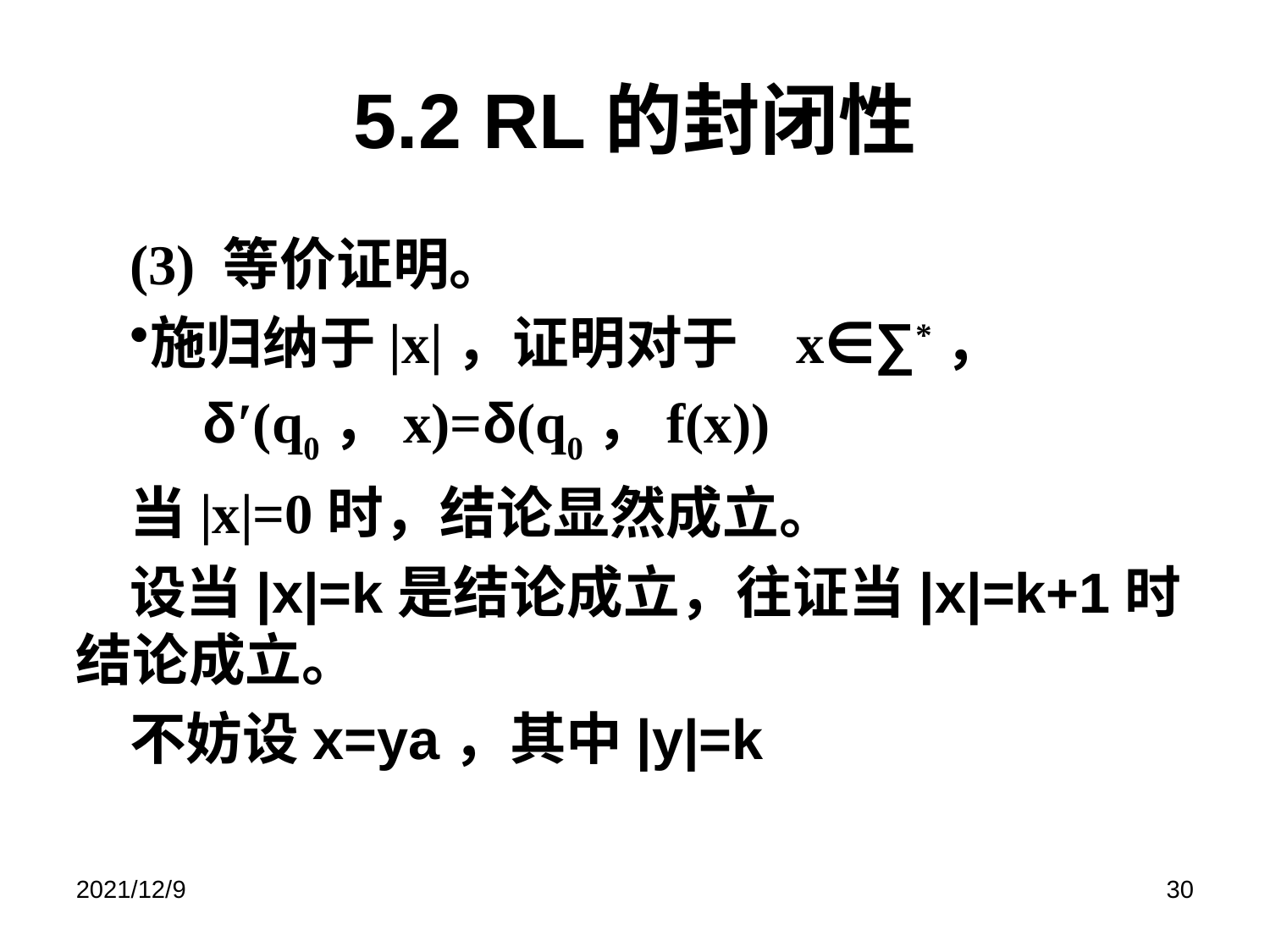

# 5.2 RL的封闭性
(3) 等价证明。
施归纳于|x|，证明对于∀x∈∑*，
	δ′(q0，x)=δ(q0，f(x))
当|x|=0时，结论显然成立。
设当|x|=k是结论成立，往证当|x|=k+1时结论成立。
不妨设x=ya，其中|y|=k
2021/12/9
30